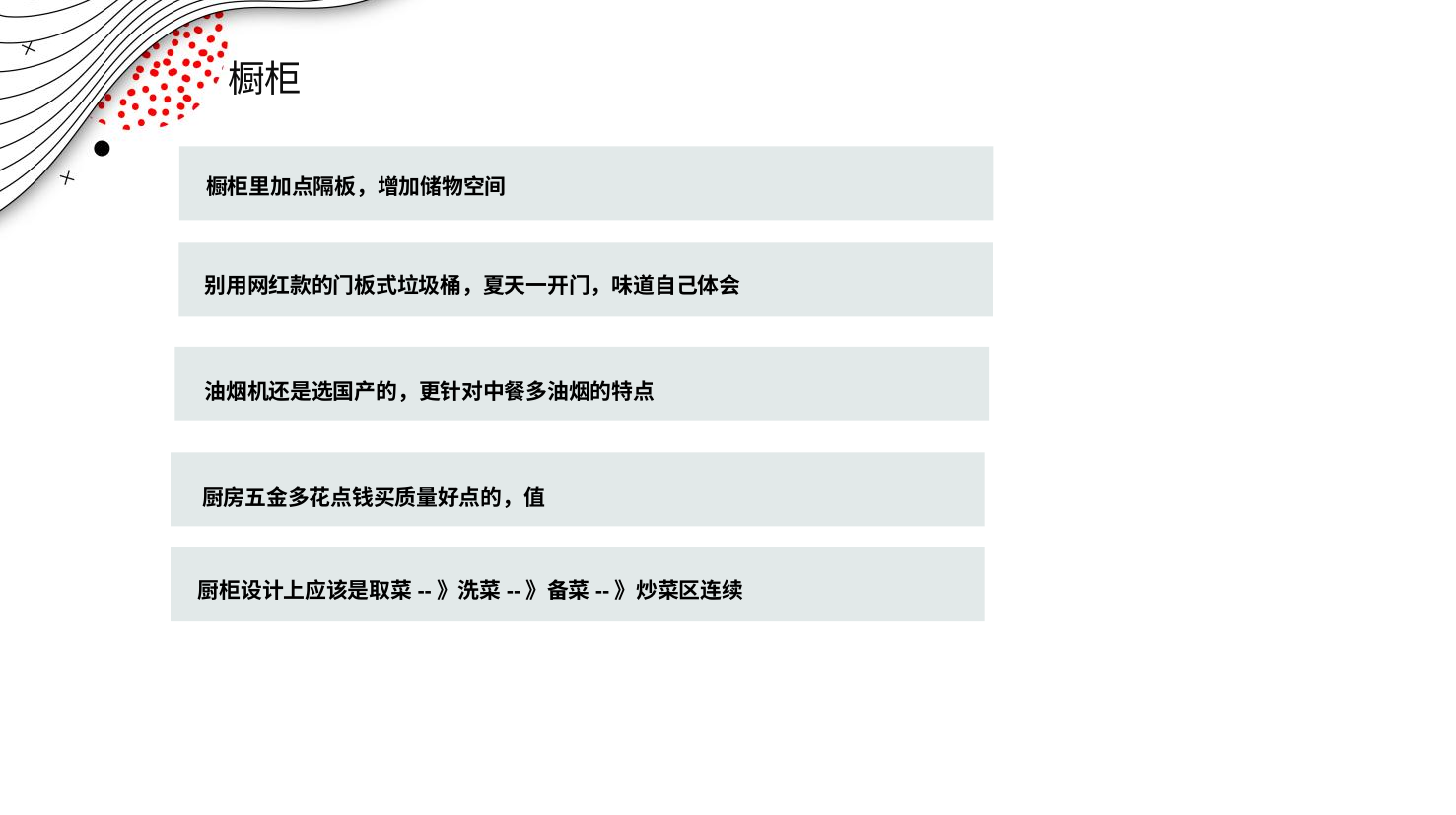

橱柜

橱柜里加点隔板，增加储物空间

别用网红款的门板式垃圾桶，夏天一开门，味道自己体会

油烟机还是选国产的，更针对中餐多油烟的特点

厨房五金多花点钱买质量好点的，值

厨柜设计上应该是取菜--》洗菜--》备菜--》炒菜区连续